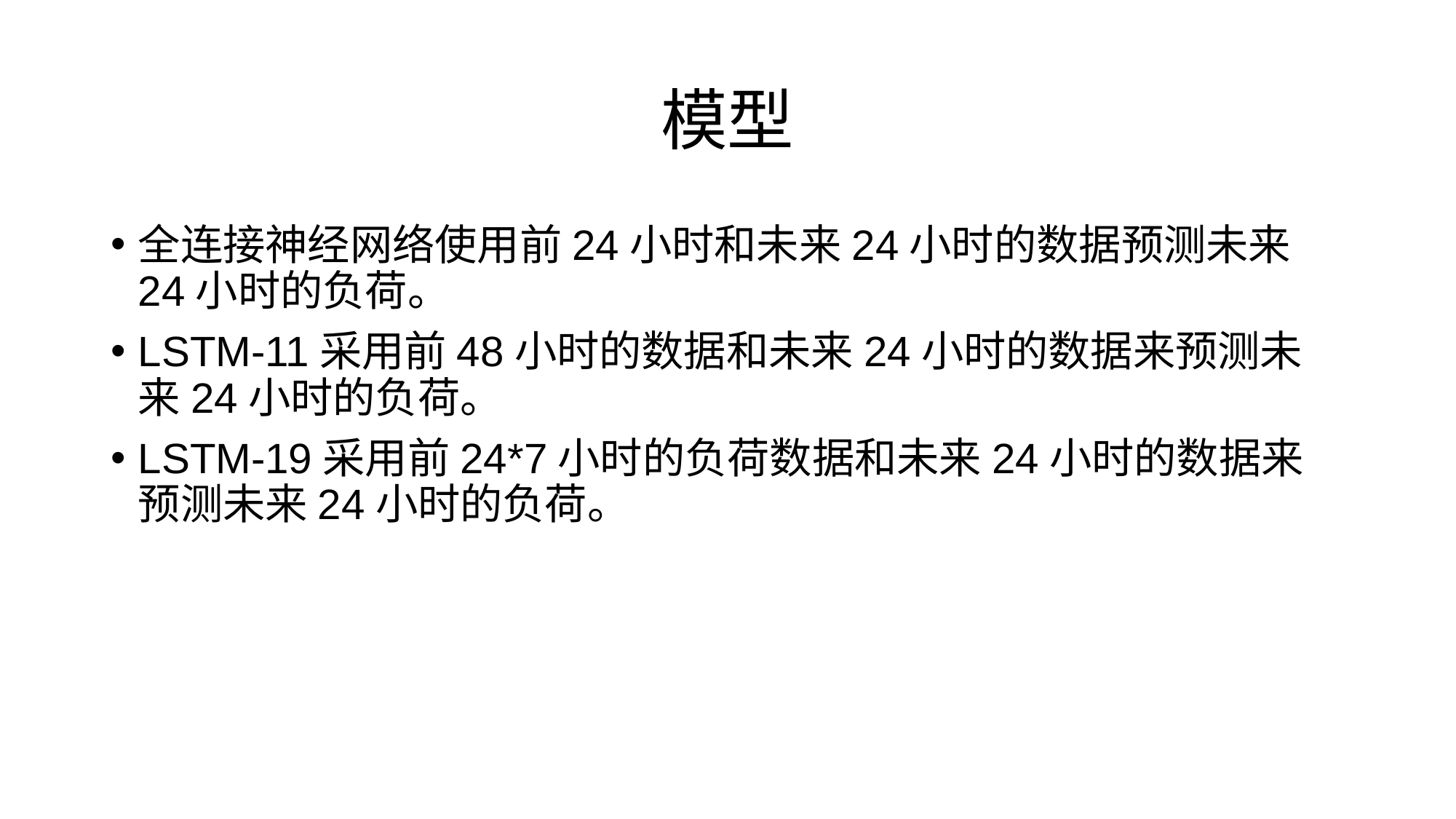

# 模型
全连接神经网络使用前24小时和未来24小时的数据预测未来24小时的负荷。
LSTM-11采用前48小时的数据和未来24小时的数据来预测未来24小时的负荷。
LSTM-19采用前24*7小时的负荷数据和未来24小时的数据来预测未来24小时的负荷。